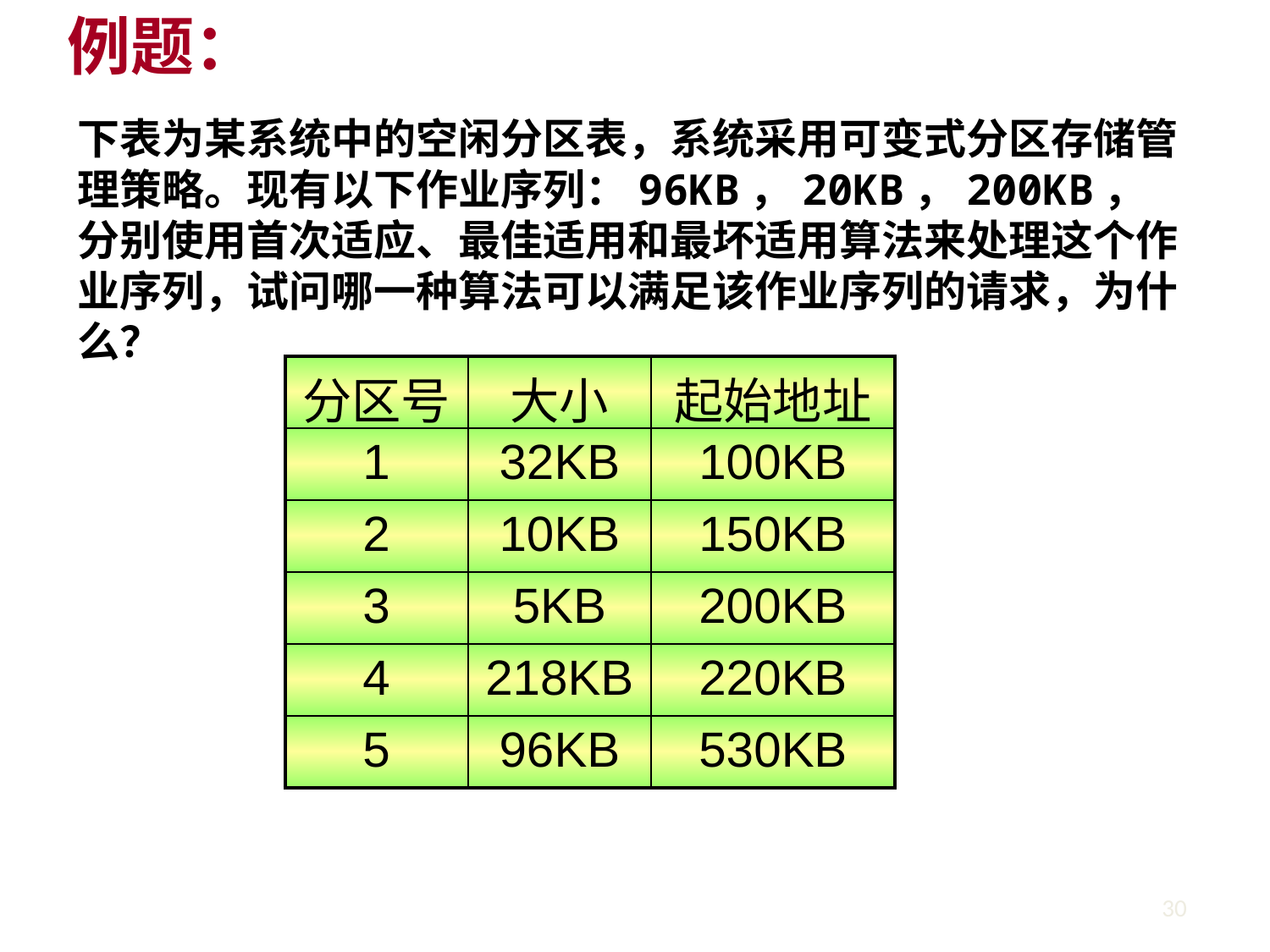

例题：
下表为某系统中的空闲分区表，系统采用可变式分区存储管理策略。现有以下作业序列：96KB，20KB，200KB，分别使用首次适应、最佳适用和最坏适用算法来处理这个作业序列，试问哪一种算法可以满足该作业序列的请求，为什么？
| 分区号 | 大小 | 起始地址 |
| --- | --- | --- |
| 1 | 32KB | 100KB |
| 2 | 10KB | 150KB |
| 3 | 5KB | 200KB |
| 4 | 218KB | 220KB |
| 5 | 96KB | 530KB |
30